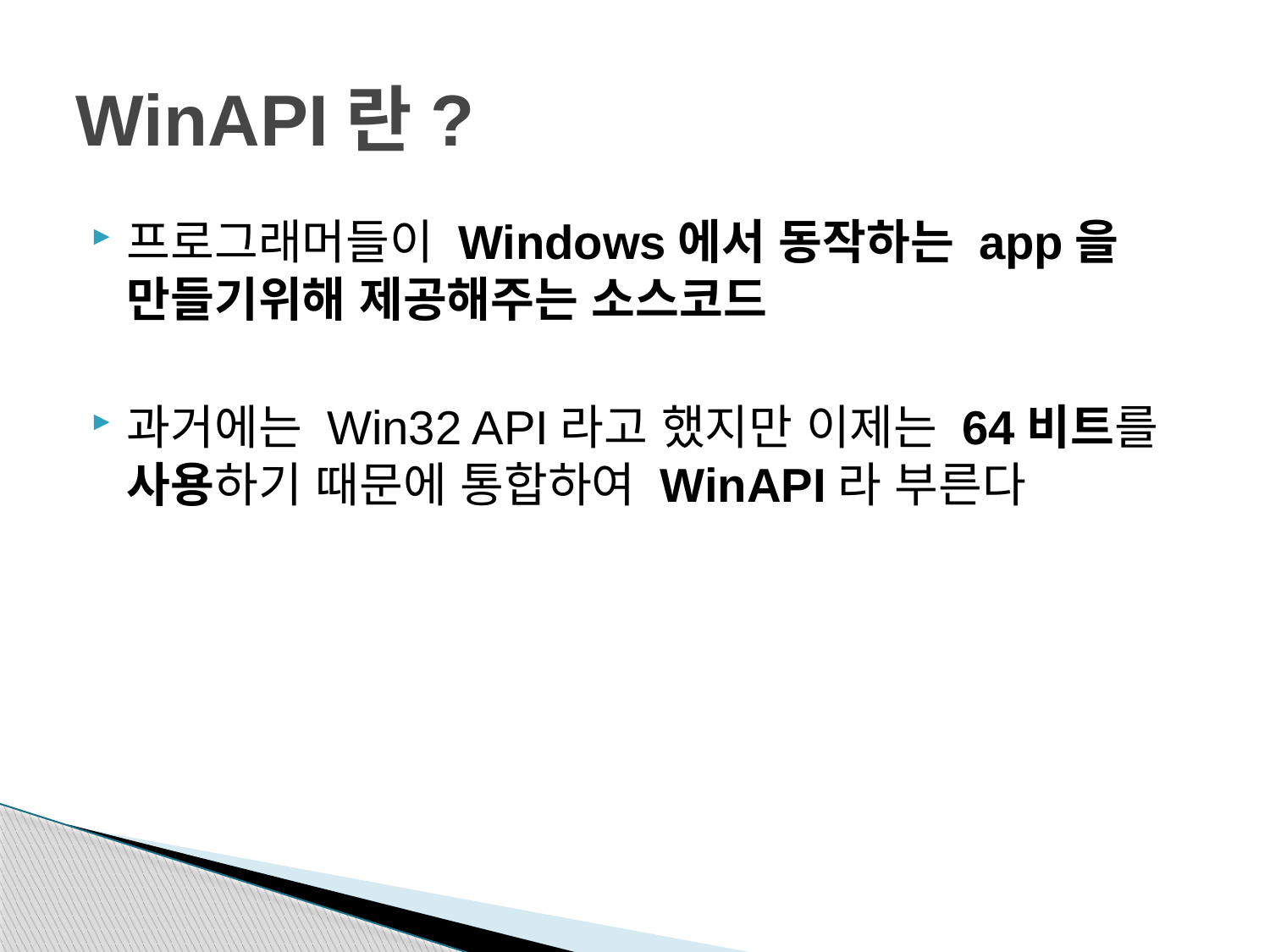

# WinAPI란?
프로그래머들이 Windows에서 동작하는 app을 만들기위해 제공해주는 소스코드

과거에는 Win32 API라고 했지만 이제는 64비트를 사용하기 때문에 통합하여 WinAPI라 부른다